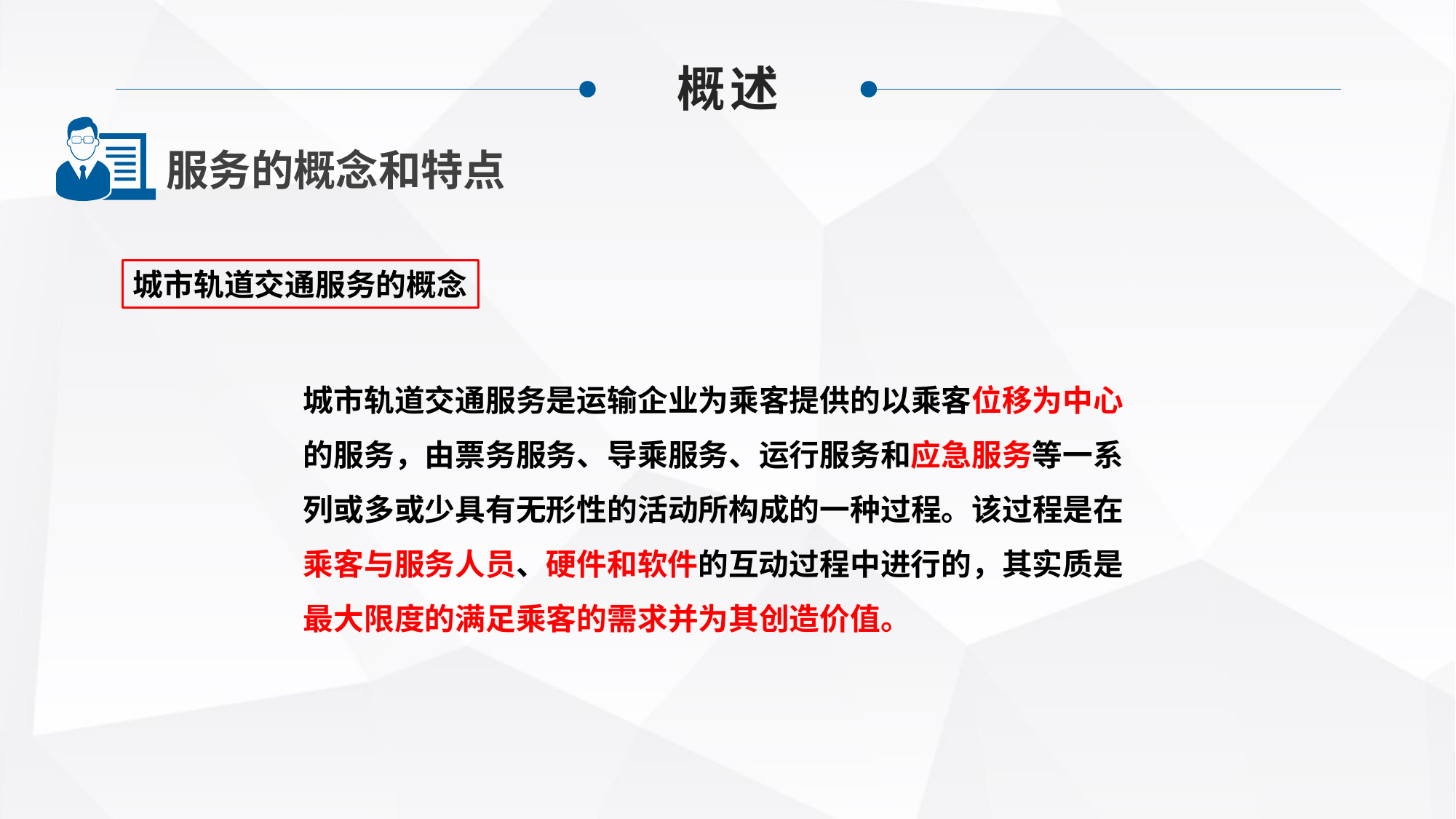

概述

服务的概念和特点
城市轨道交通服务的概念
城市轨道交通服务是运输企业为乘客提供的以乘客位移为中心的服务，由票务服务、导乘服务、运行服务和应急服务等一系列或多或少具有无形性的活动所构成的一种过程。该过程是在乘客与服务人员、硬件和软件的互动过程中进行的，其实质是最大限度的满足乘客的需求并为其创造价值。